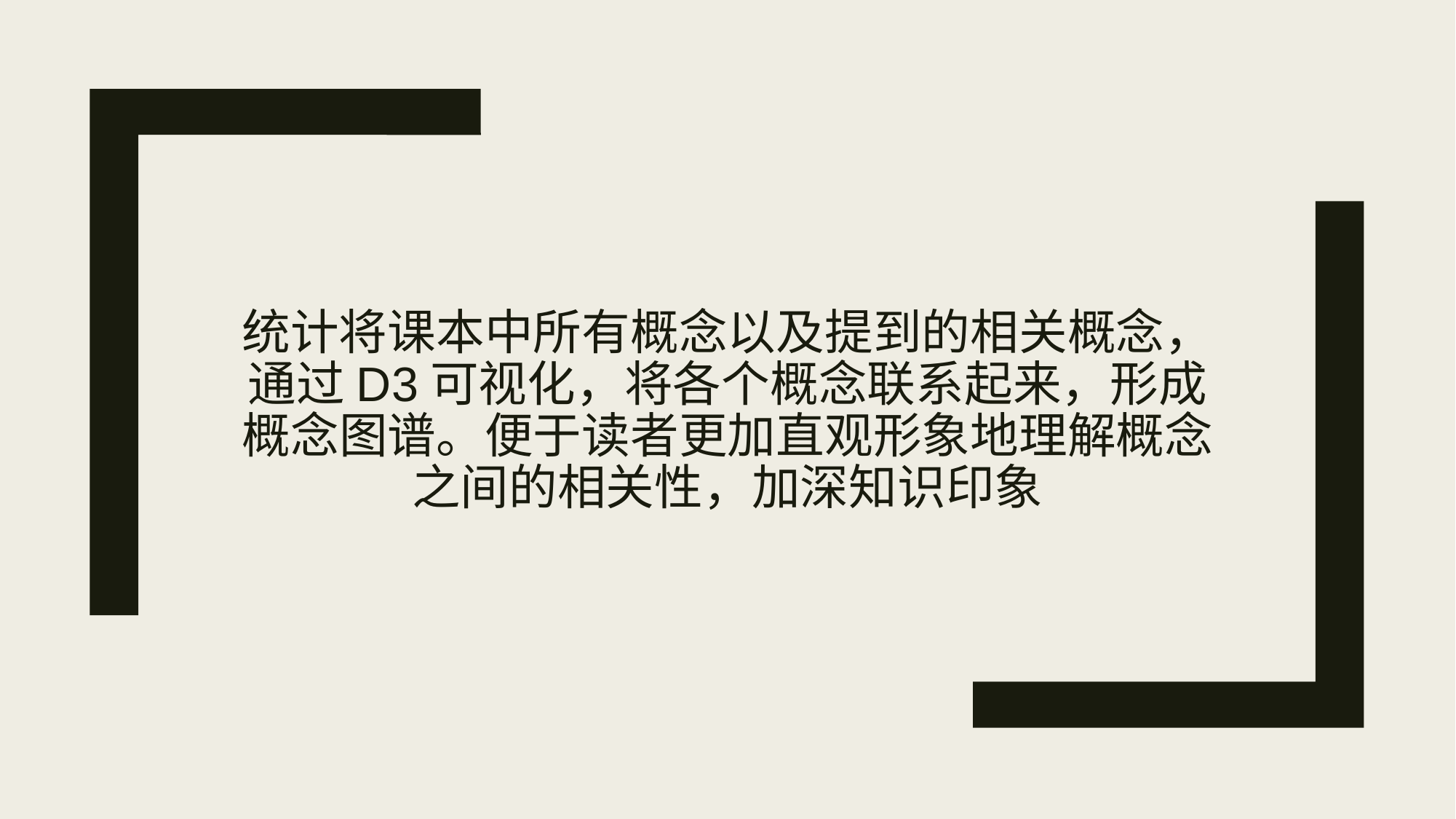

# 统计将课本中所有概念以及提到的相关概念，通过D3可视化，将各个概念联系起来，形成概念图谱。便于读者更加直观形象地理解概念之间的相关性，加深知识印象